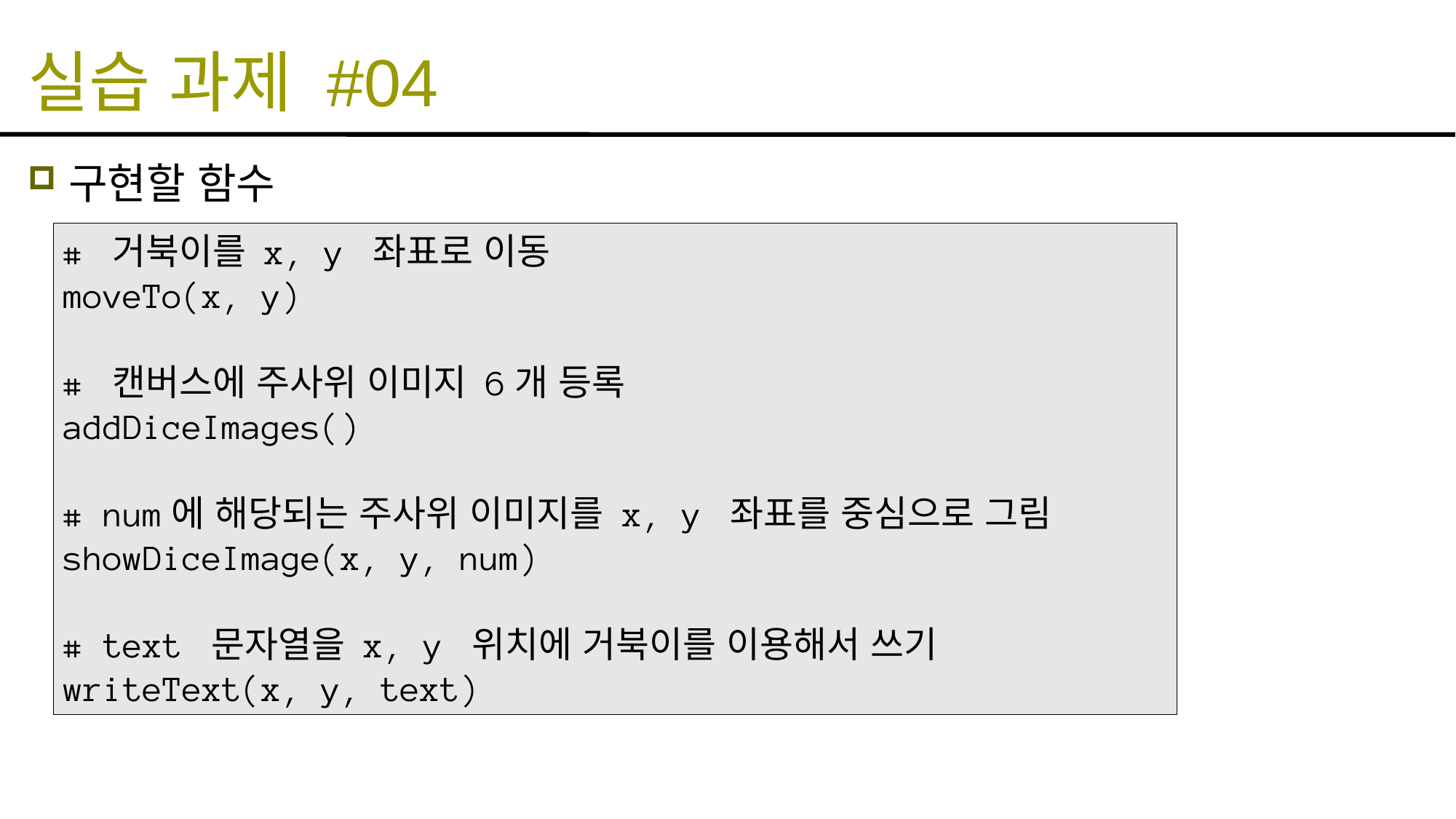

# 실습 과제 #04
구현할 함수

# 거북이를 x, y 좌표로 이동
moveTo(x, y)

# 캔버스에 주사위 이미지 6개 등록
addDiceImages()

# num에 해당되는 주사위 이미지를 x, y 좌표를 중심으로 그림
showDiceImage(x, y, num)

# text 문자열을 x, y 위치에 거북이를 이용해서 쓰기
writeText(x, y, text)